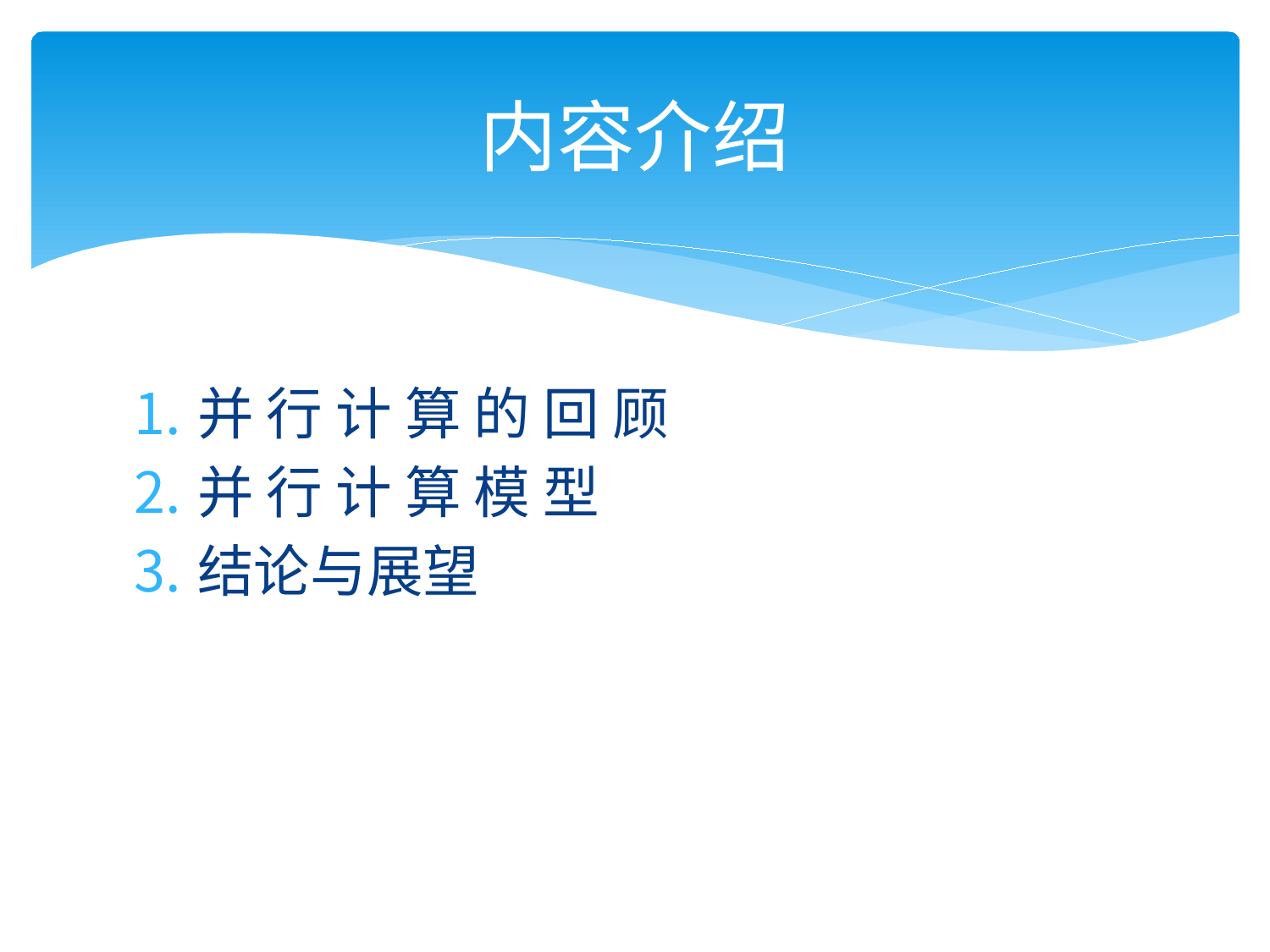

# 内容介绍
并 行 计 算 的 回 顾
并 行 计 算 模 型
结论与展望